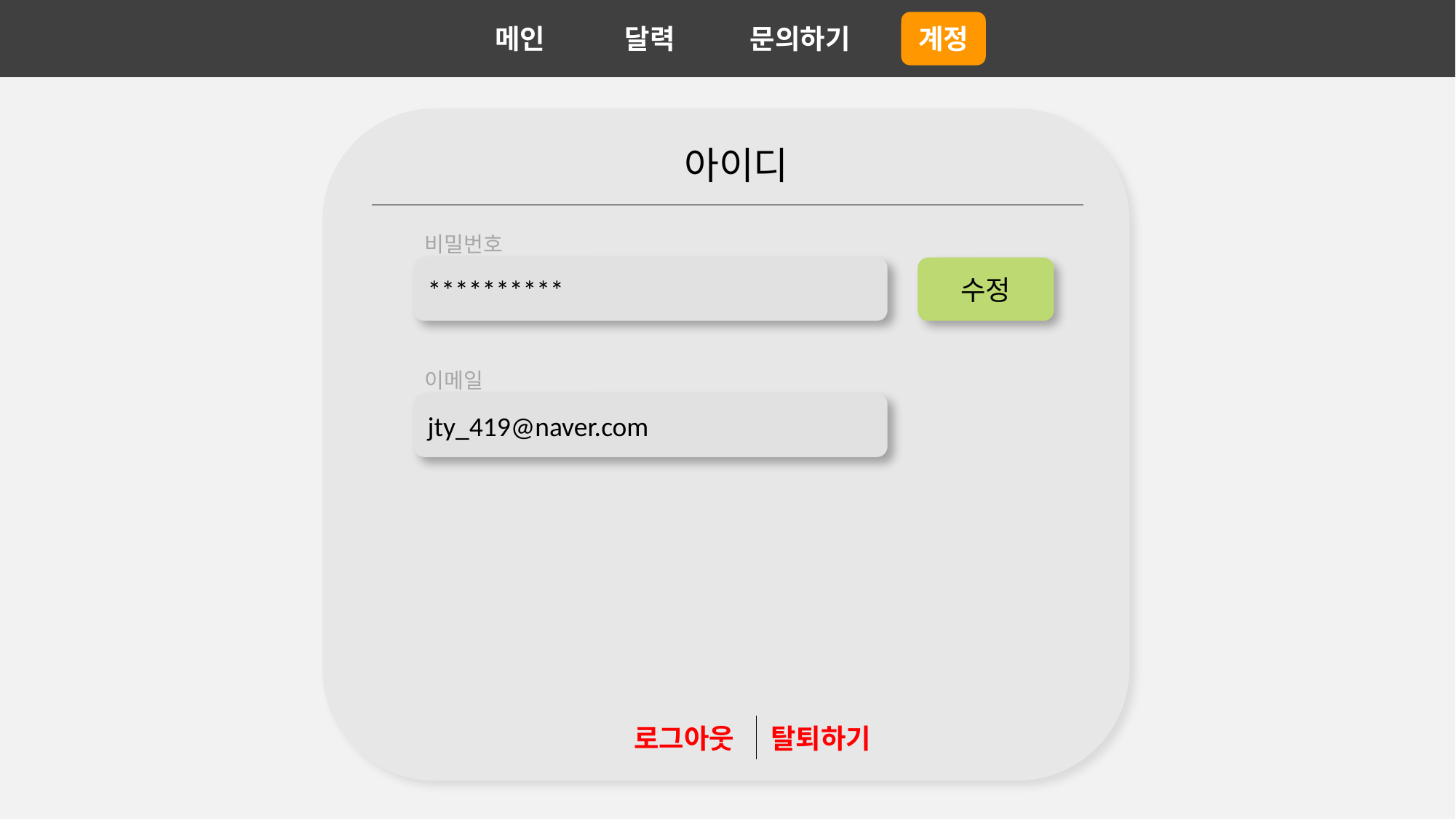

계정
달력
문의하기
메인

아이디
비밀번호
**********
수정
눈
이메일
jty_419@naver.com
로그아웃
탈퇴하기